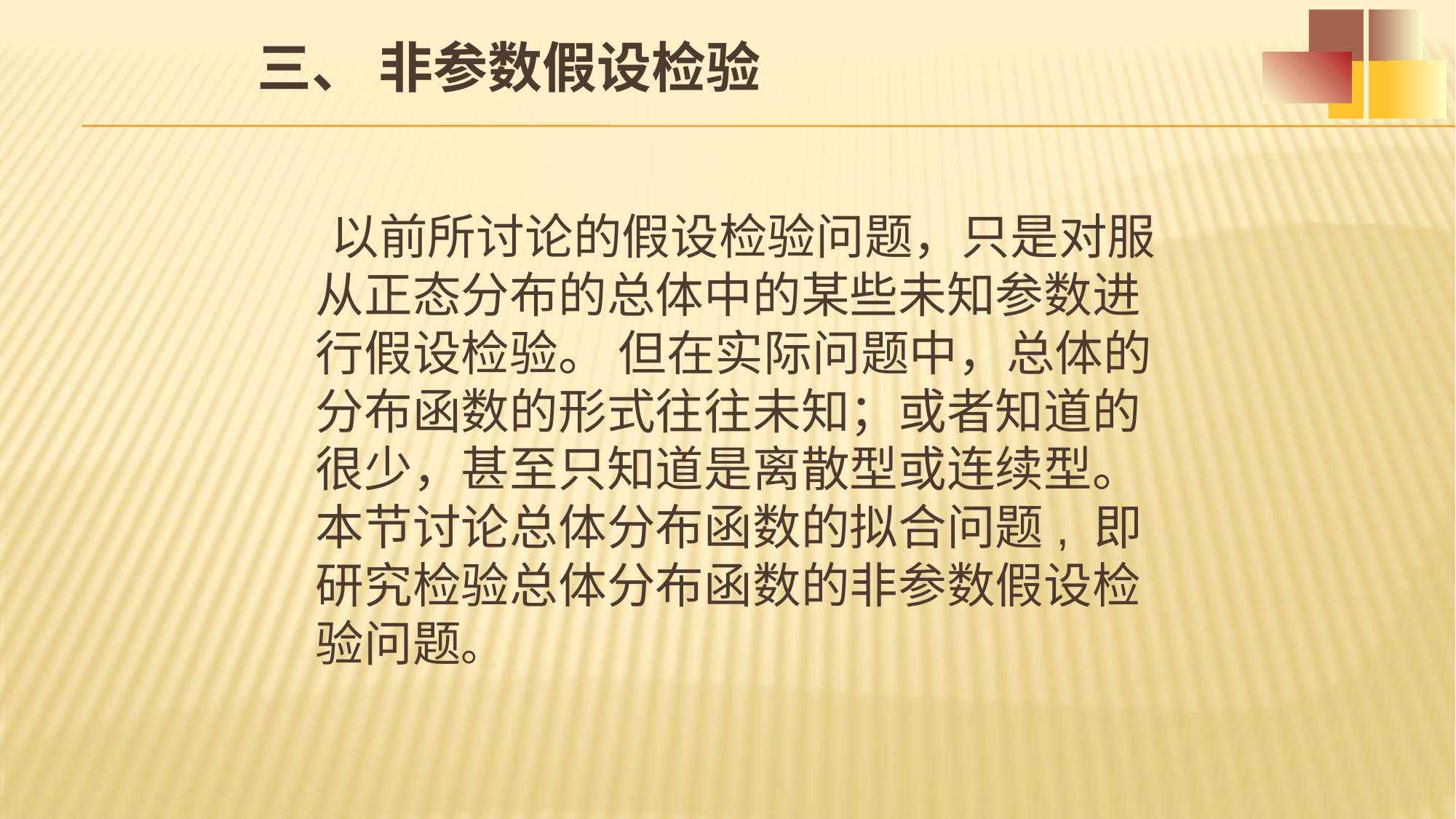

# 三、 非参数假设检验
    以前所讨论的假设检验问题，只是对服从正态分布的总体中的某些未知参数进行假设检验。 但在实际问题中，总体的分布函数的形式往往未知；或者知道的很少，甚至只知道是离散型或连续型。 本节讨论总体分布函数的拟合问题, 即研究检验总体分布函数的非参数假设检验问题。